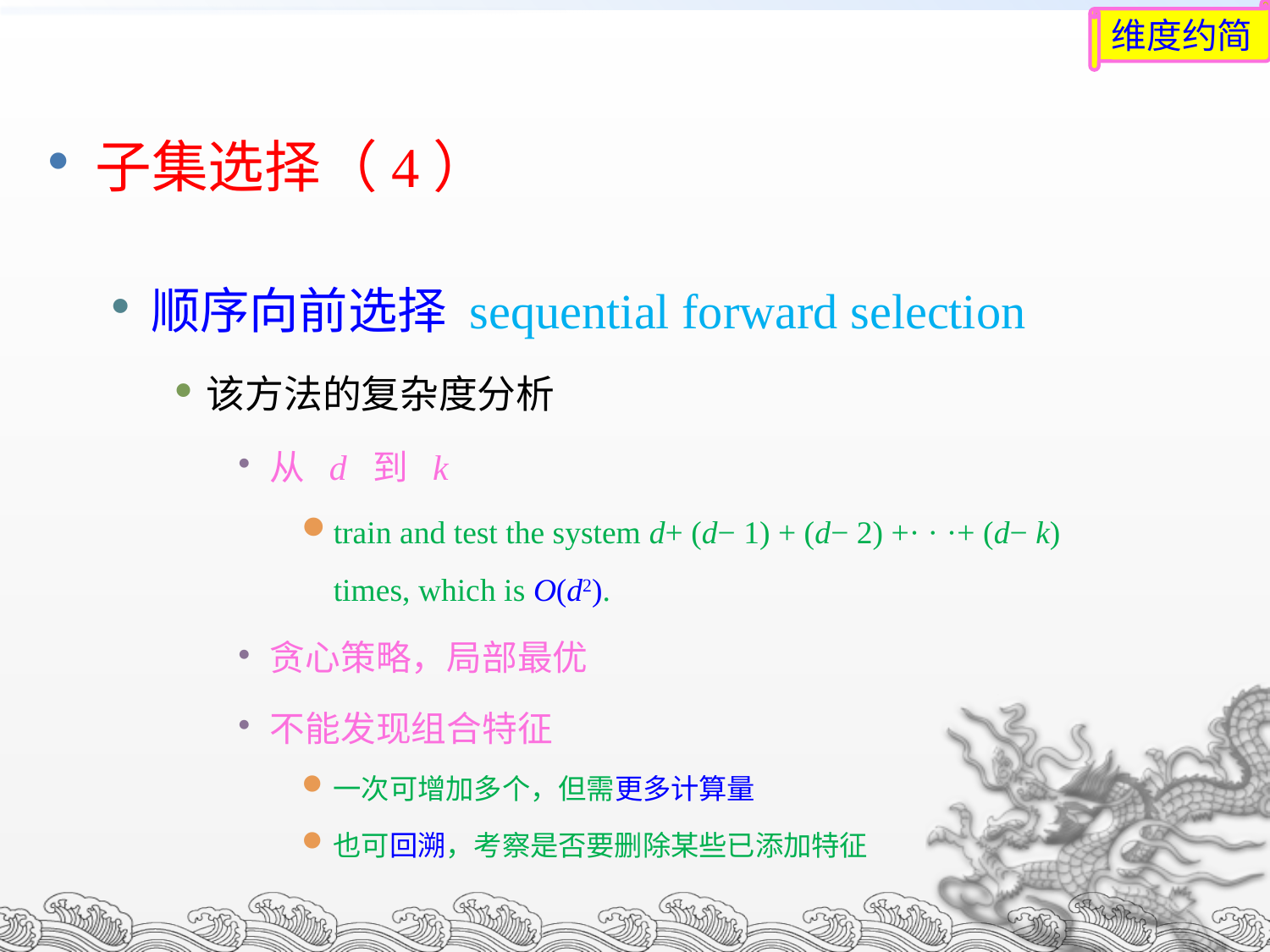

维度约简

子集选择（4）

顺序向前选择 sequential forward selection
该方法的复杂度分析
从  d  到  k
train and test the system d+ (d− 1) + (d− 2) +· · ·+ (d− k)
times, which is O(d2).
贪心策略，局部最优
不能发现组合特征
一次可增加多个，但需更多计算量
也可回溯，考察是否要删除某些已添加特征